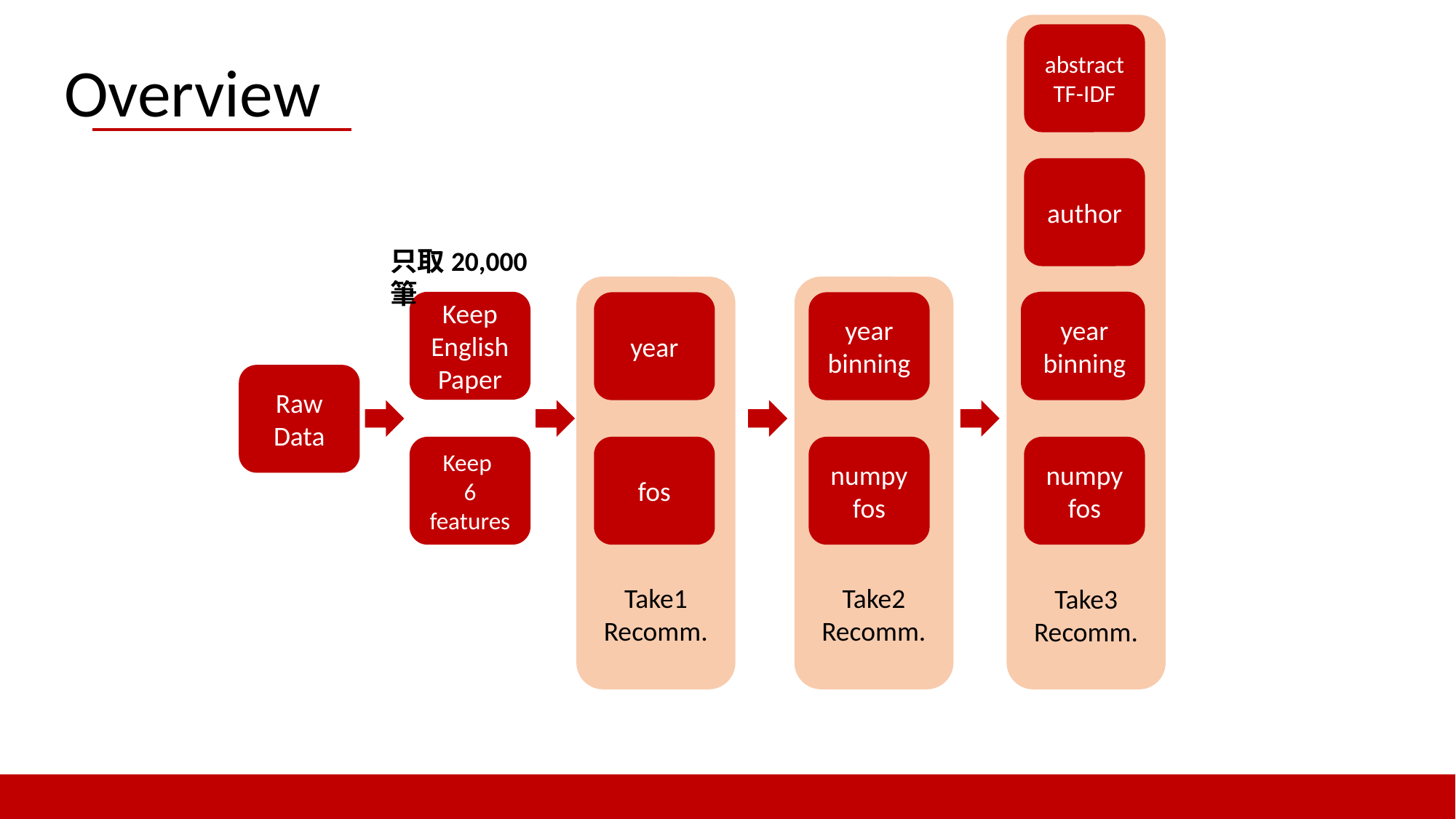

Take3
Recomm.

abstract
TF-IDF
Overview
author
只取20,000筆

Take1
Recomm.

Take2
Recomm.

year
binning
Keep English
Paper
year
year
binning
Year
binning
Raw
Data

Keep
6 features
fos
numpy
fos
numpy
fos